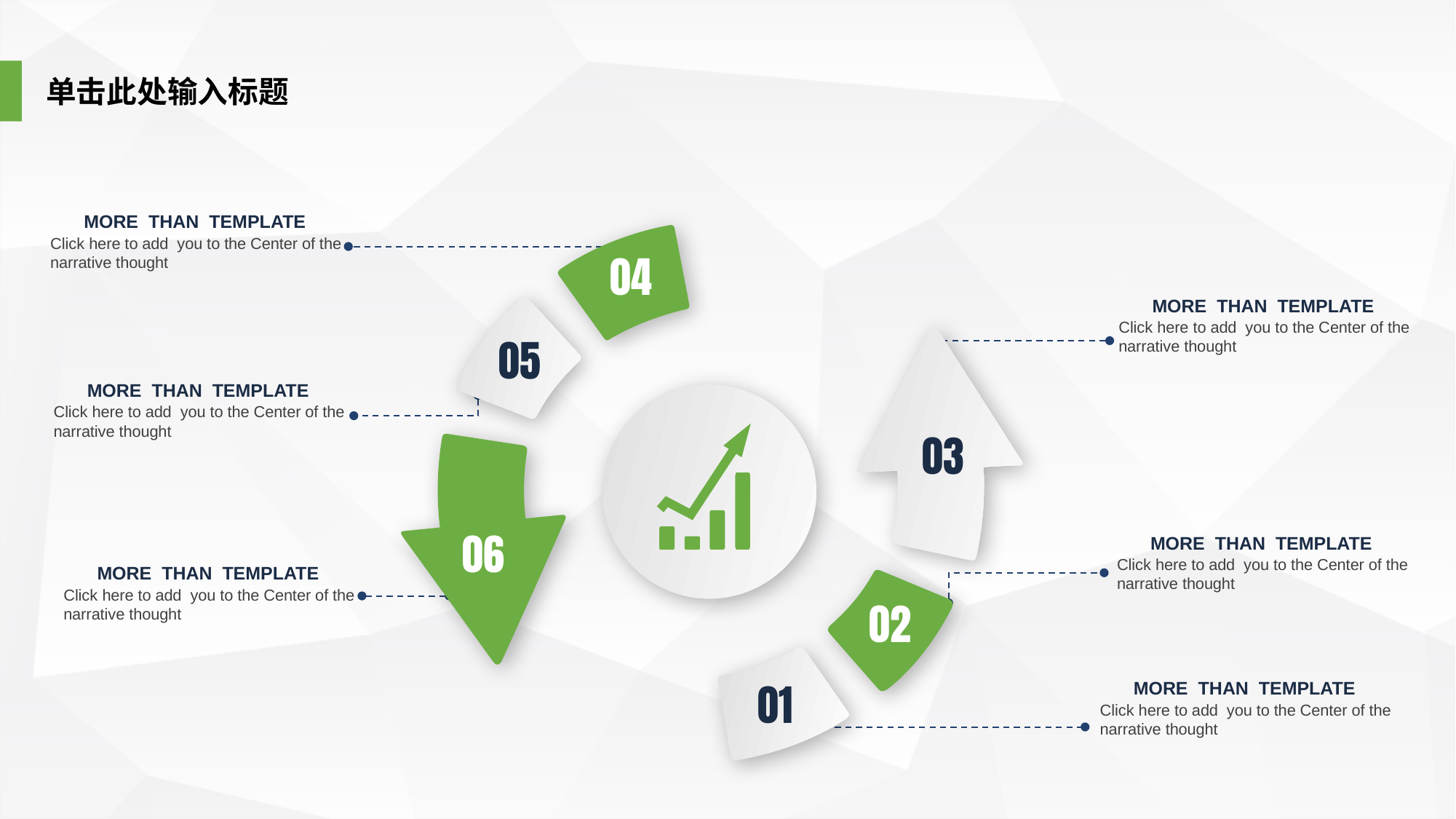

单击此处输入标题
     MORE  THAN  TEMPLATE
Click here to add  you to the Center of the
narrative thought

04

     MORE  THAN  TEMPLATE
Click here to add  you to the Center of the
narrative thought

05

03

     MORE  THAN  TEMPLATE
Click here to add  you to the Center of the
narrative thought

06
     MORE  THAN  TEMPLATE
Click here to add  you to the Center of the
narrative thought

     MORE  THAN  TEMPLATE
Click here to add  you to the Center of the
narrative thought

02

01
     MORE  THAN  TEMPLATE
Click here to add  you to the Center of the
narrative thought